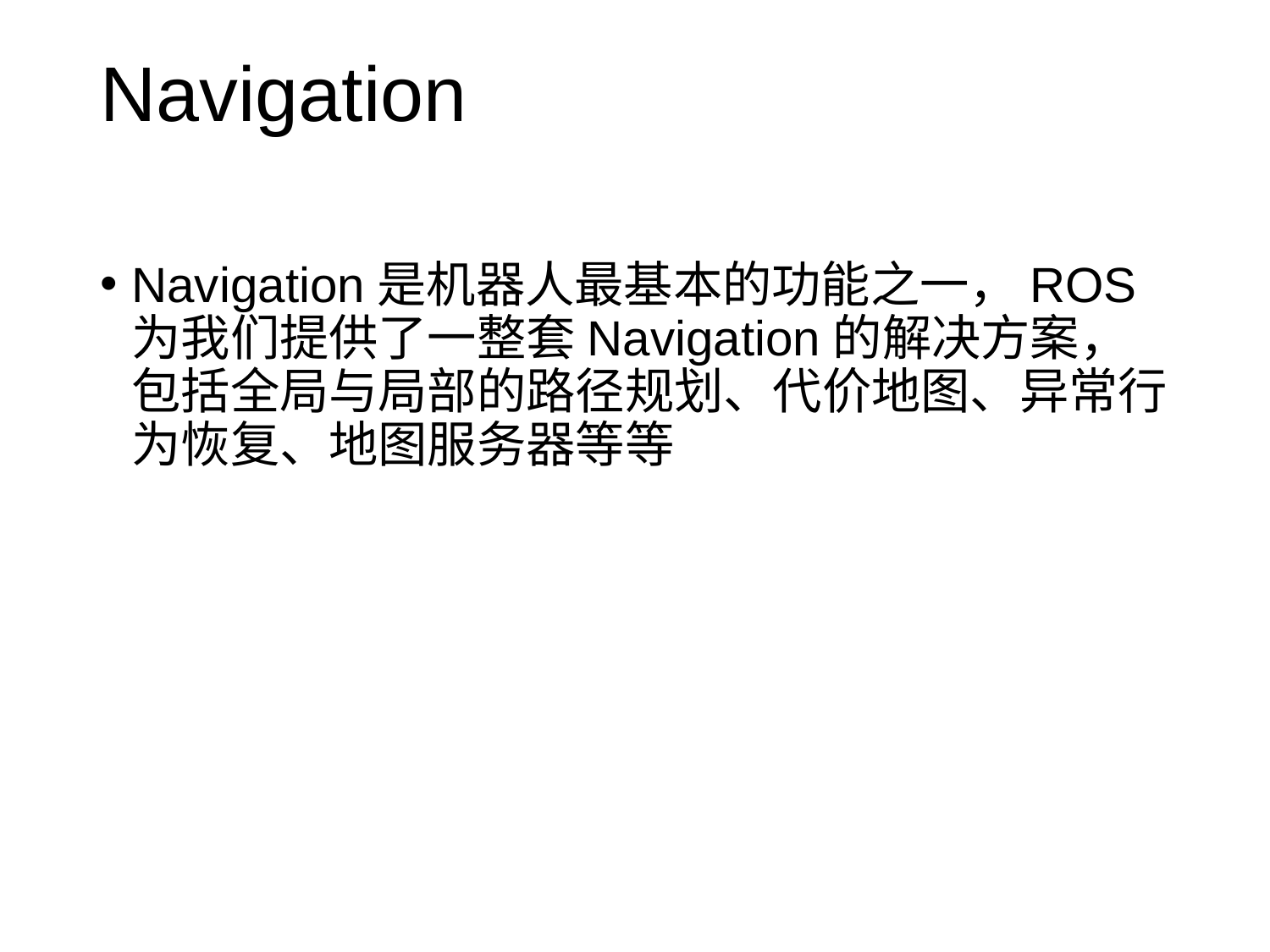

# Navigation
Navigation是机器人最基本的功能之一，ROS为我们提供了一整套Navigation的解决方案，包括全局与局部的路径规划、代价地图、异常行为恢复、地图服务器等等